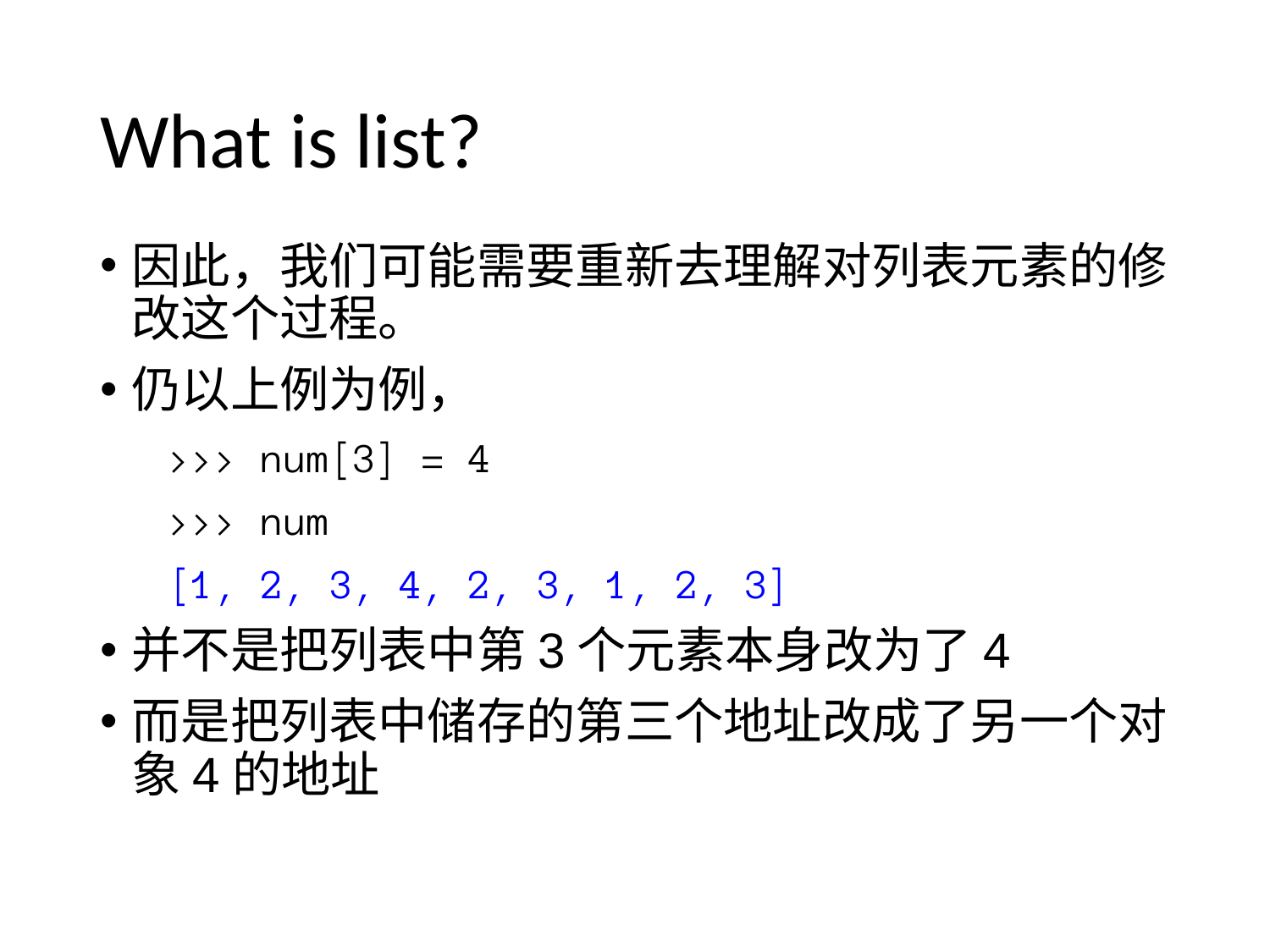

# What is list?
因此，我们可能需要重新去理解对列表元素的修改这个过程。
仍以上例为例，
   >>> num[3] = 4
   >>> num
   [1, 2, 3, 4, 2, 3, 1, 2, 3]
并不是把列表中第3个元素本身改为了4
而是把列表中储存的第三个地址改成了另一个对象4的地址